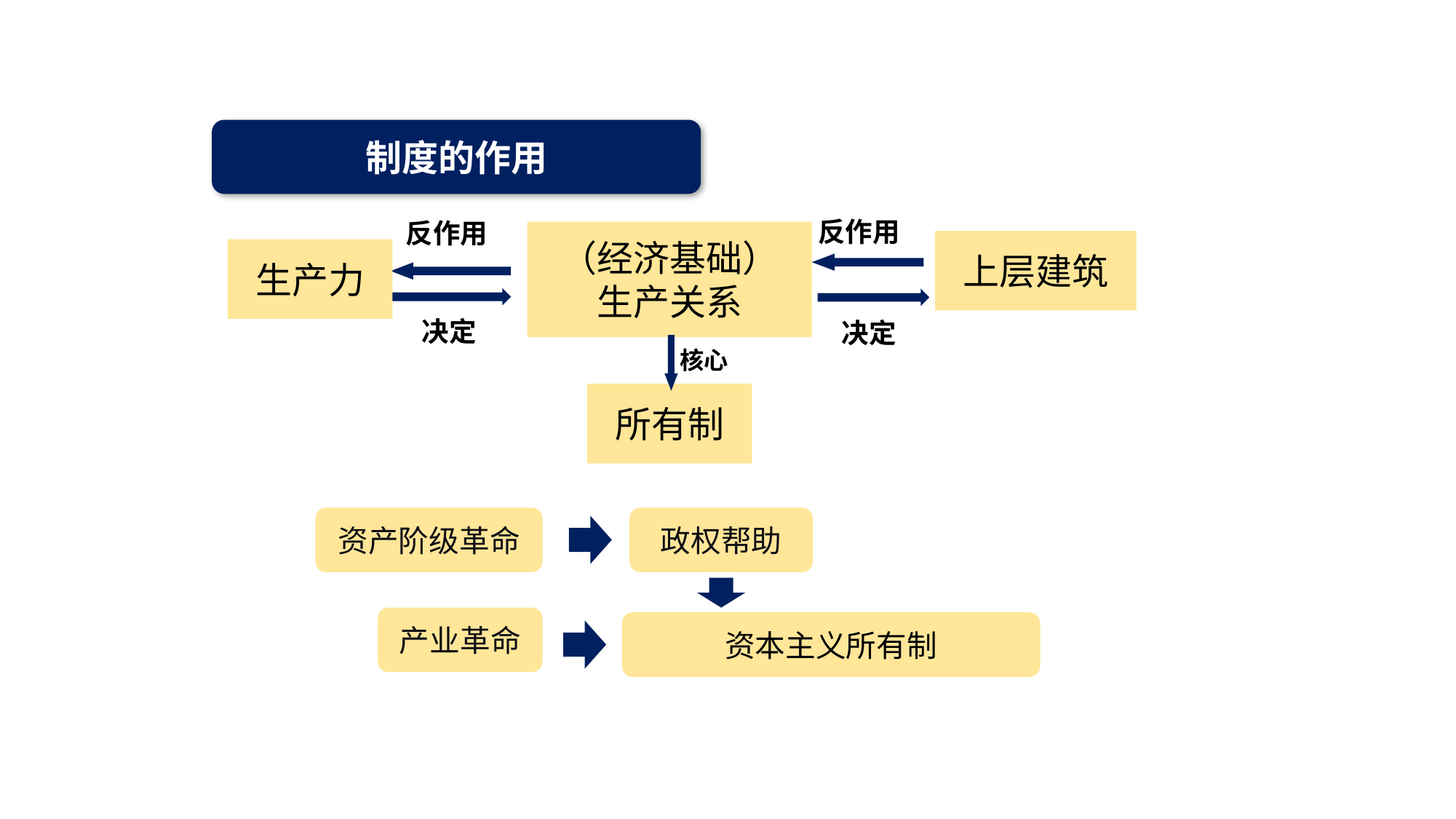

制度的作用
反作用
反作用
（经济基础）
生产关系
上层建筑
生产力

决定
决定
核心

所有制
资产阶级革命
政权帮助

产业革命
资本主义所有制